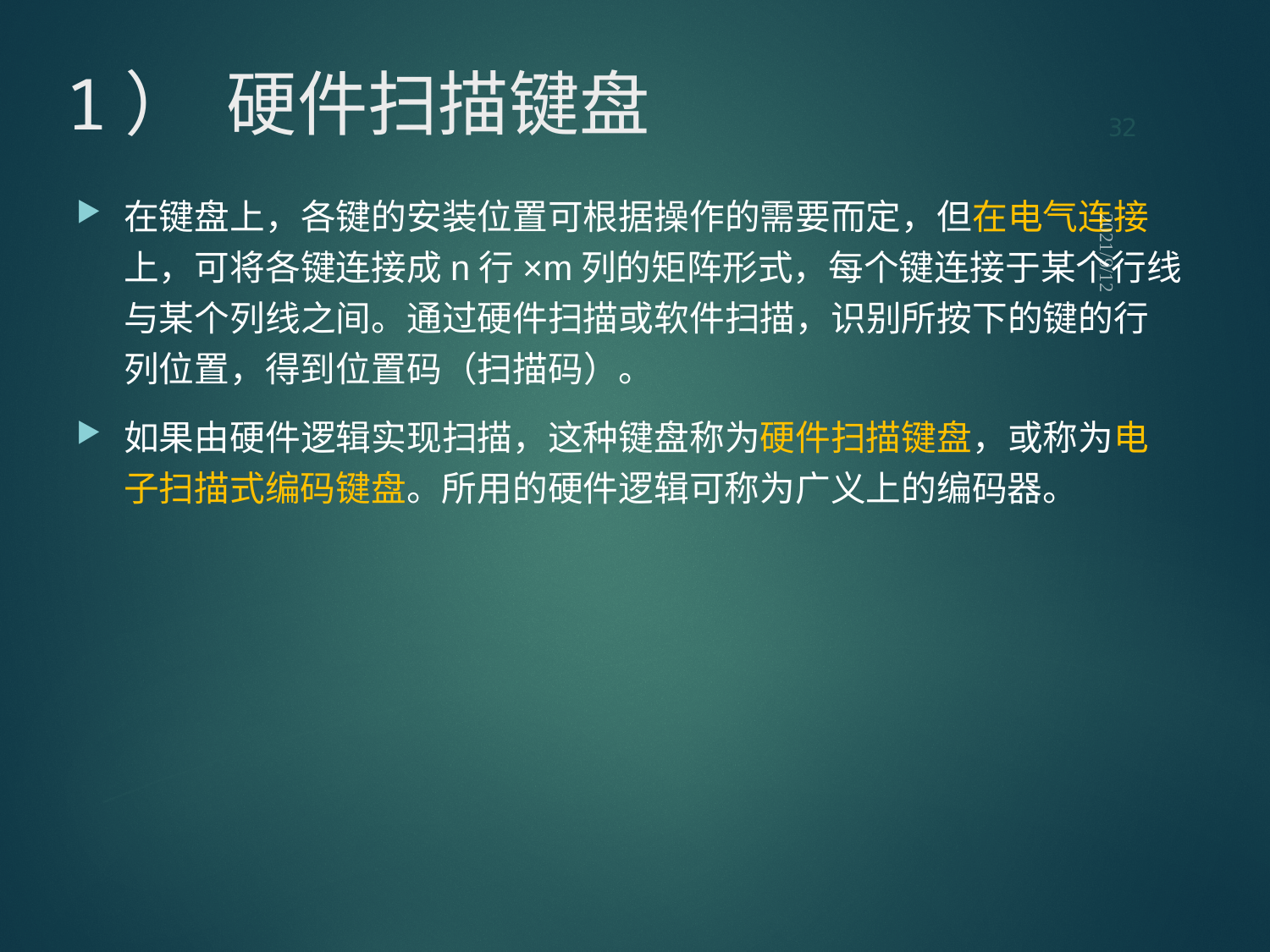

32
# 1）  硬件扫描键盘
在键盘上，各键的安装位置可根据操作的需要而定，但在电气连接上，可将各键连接成n行×m列的矩阵形式，每个键连接于某个行线与某个列线之间。通过硬件扫描或软件扫描，识别所按下的键的行列位置，得到位置码（扫描码）。
如果由硬件逻辑实现扫描，这种键盘称为硬件扫描键盘，或称为电子扫描式编码键盘。所用的硬件逻辑可称为广义上的编码器。
2021/9/12